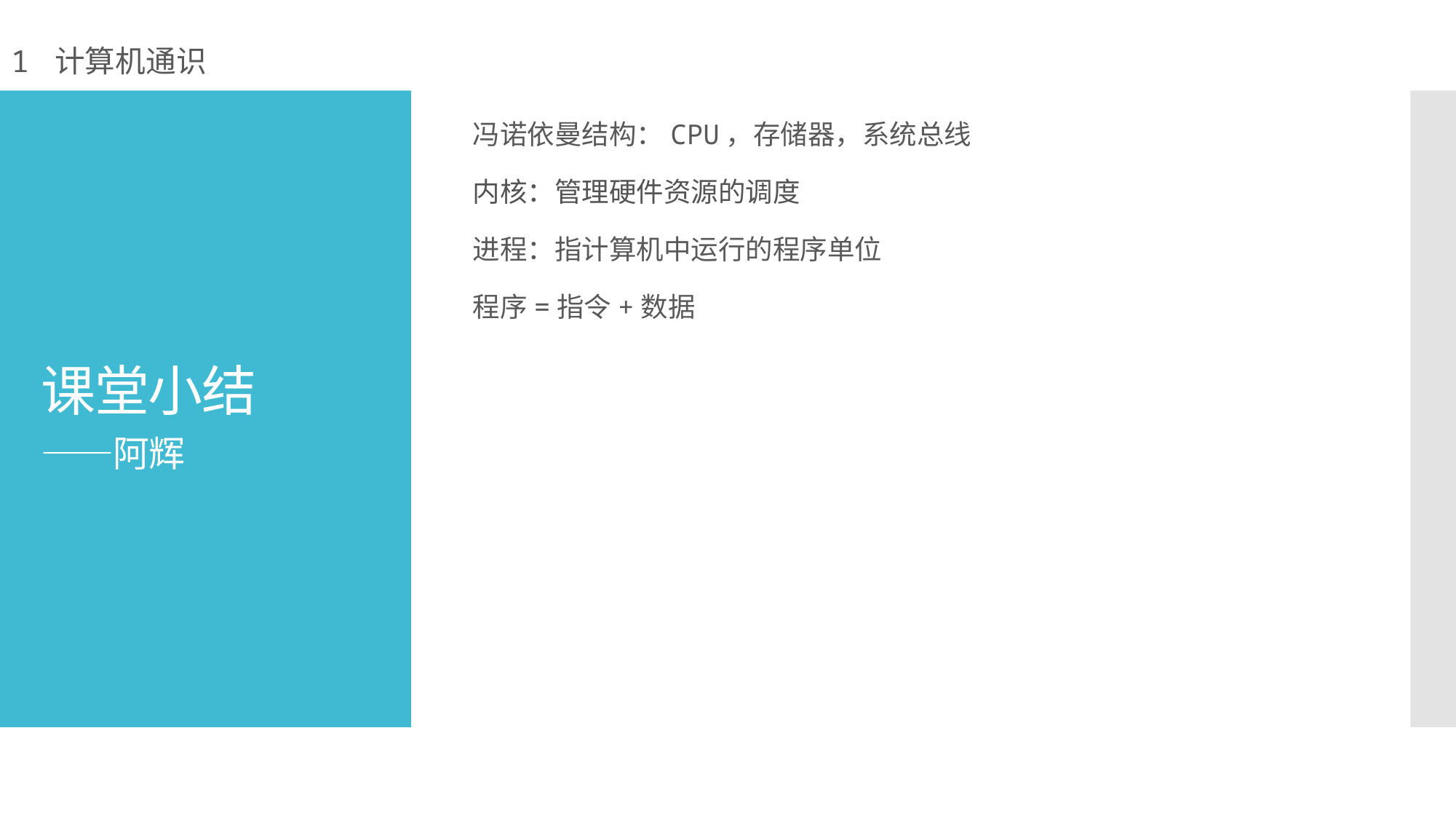

1 计算机通识
冯诺依曼结构：CPU，存储器，系统总线
内核：管理硬件资源的调度
进程：指计算机中运行的程序单位
程序=指令+数据
# 课堂小结 ——阿辉